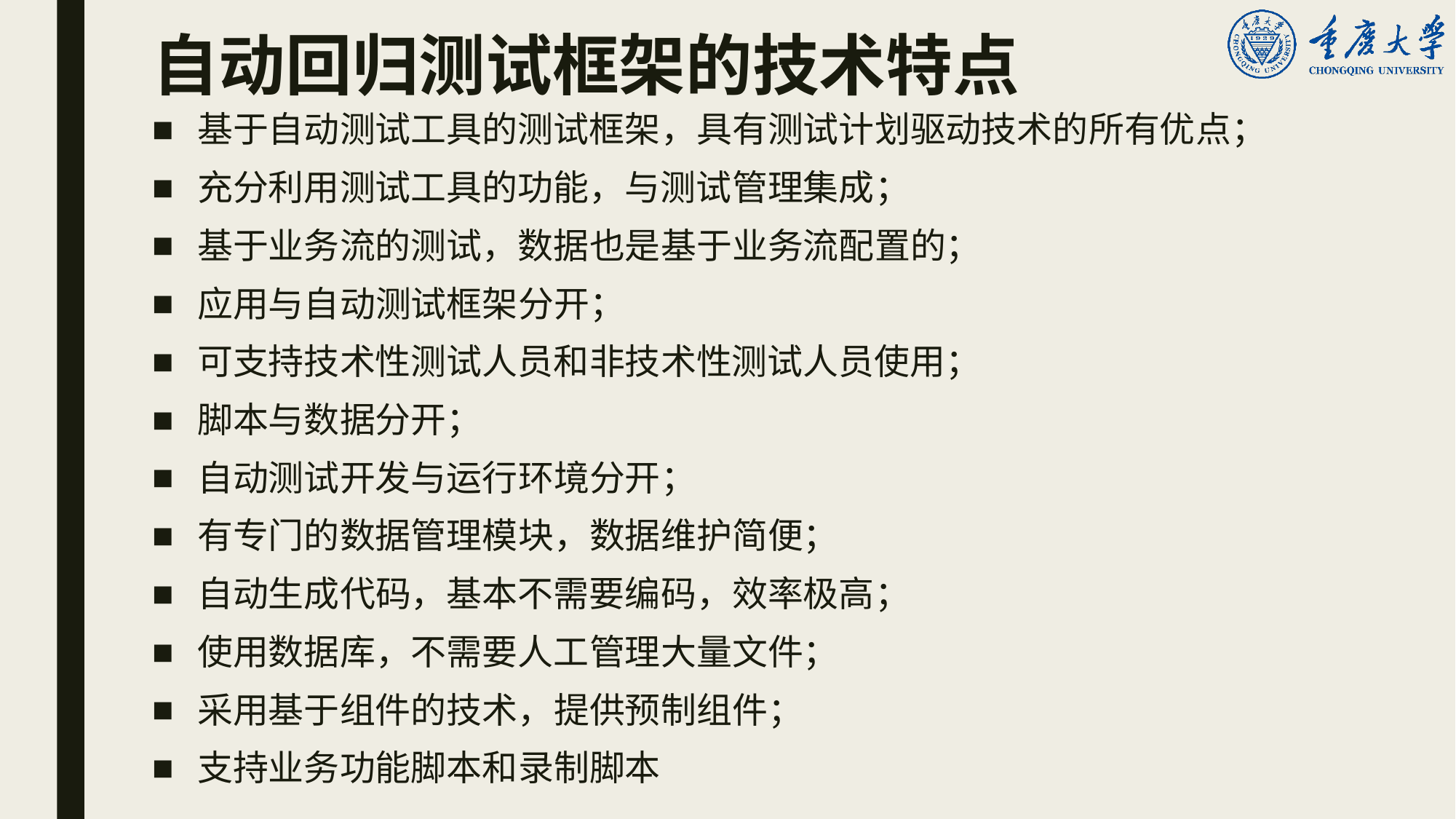

# 自动回归测试框架的技术特点
基于自动测试工具的测试框架，具有测试计划驱动技术的所有优点；
充分利用测试工具的功能，与测试管理集成；
基于业务流的测试，数据也是基于业务流配置的；
应用与自动测试框架分开；
可支持技术性测试人员和非技术性测试人员使用；
脚本与数据分开；
自动测试开发与运行环境分开；
有专门的数据管理模块，数据维护简便；
自动生成代码，基本不需要编码，效率极高；
使用数据库，不需要人工管理大量文件；
采用基于组件的技术，提供预制组件；
支持业务功能脚本和录制脚本